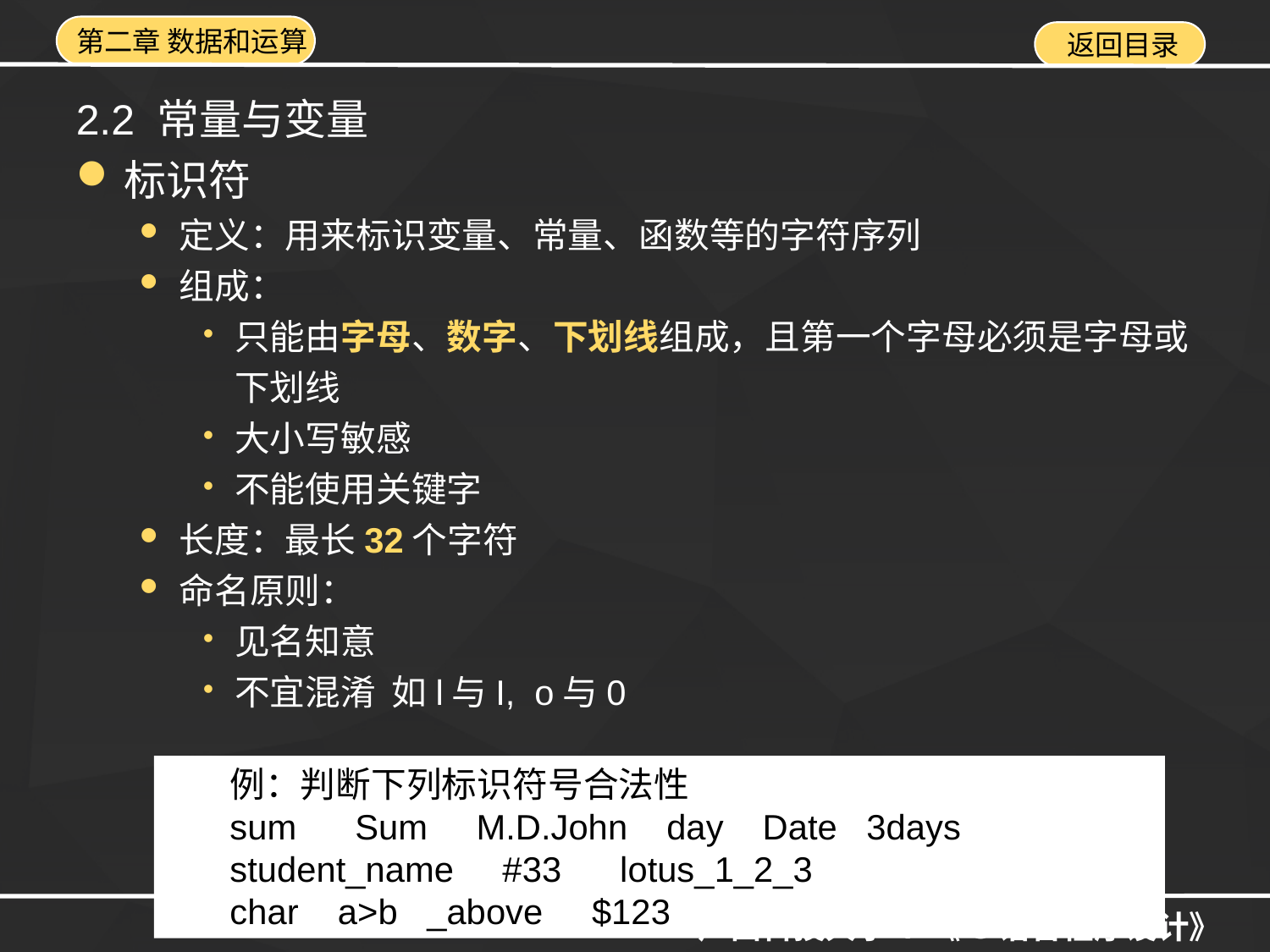

2.2 常量与变量
标识符
定义：用来标识变量、常量、函数等的字符序列
组成：
只能由字母、数字、下划线组成，且第一个字母必须是字母或下划线
大小写敏感
不能使用关键字
长度：最长32个字符
命名原则：
见名知意
不宜混淆  如l与I,  o与0
例：判断下列标识符号合法性
sum      Sum     M.D.John    day    Date   3days
student_name     #33      lotus_1_2_3
char    a>b   _above     $123